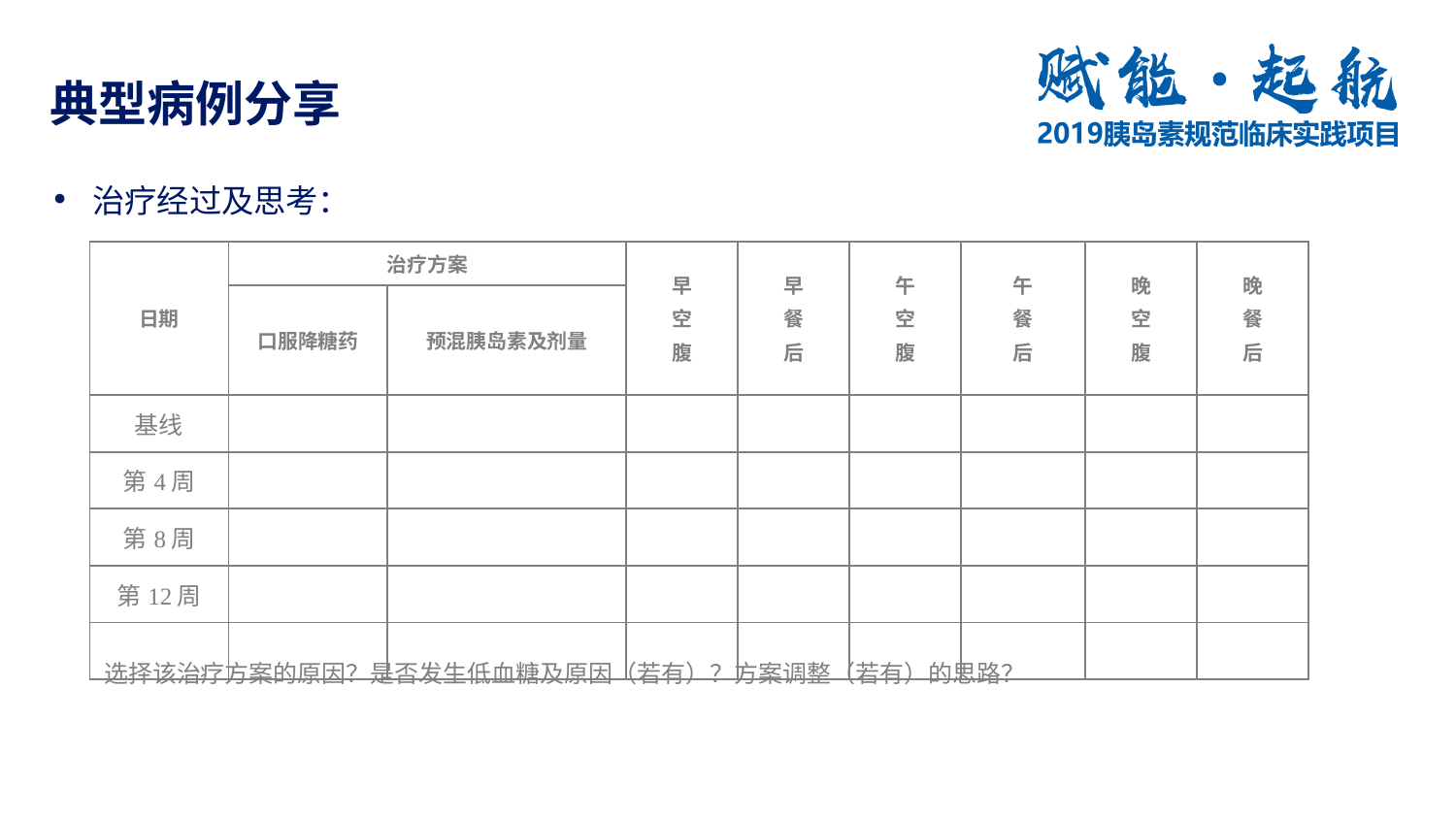

# 典型病例分享
治疗经过及思考：

| 日期 | 治疗方案 |  | 早 空 腹 | 早 餐 后 | 午 空 腹 | 午 餐 后 | 晚 空 腹 | 晚 餐 后 |
| --- | --- | --- | --- | --- | --- | --- | --- | --- |
|  | 口服降糖药 | 预混胰岛素及剂量 |  |  |  |  |  |  |
| 基线 |  |  |  |  |  |  |  |  |
| 第4周 |  |  |  |  |  |  |  |  |
| 第8周 |  |  |  |  |  |  |  |  |
| 第12周 |  |  |  |  |  |  |  |  |
|  |  |  |  |  |  |  |  |  |
选择该治疗方案的原因？是否发生低血糖及原因（若有）？方案调整（若有）的思路？